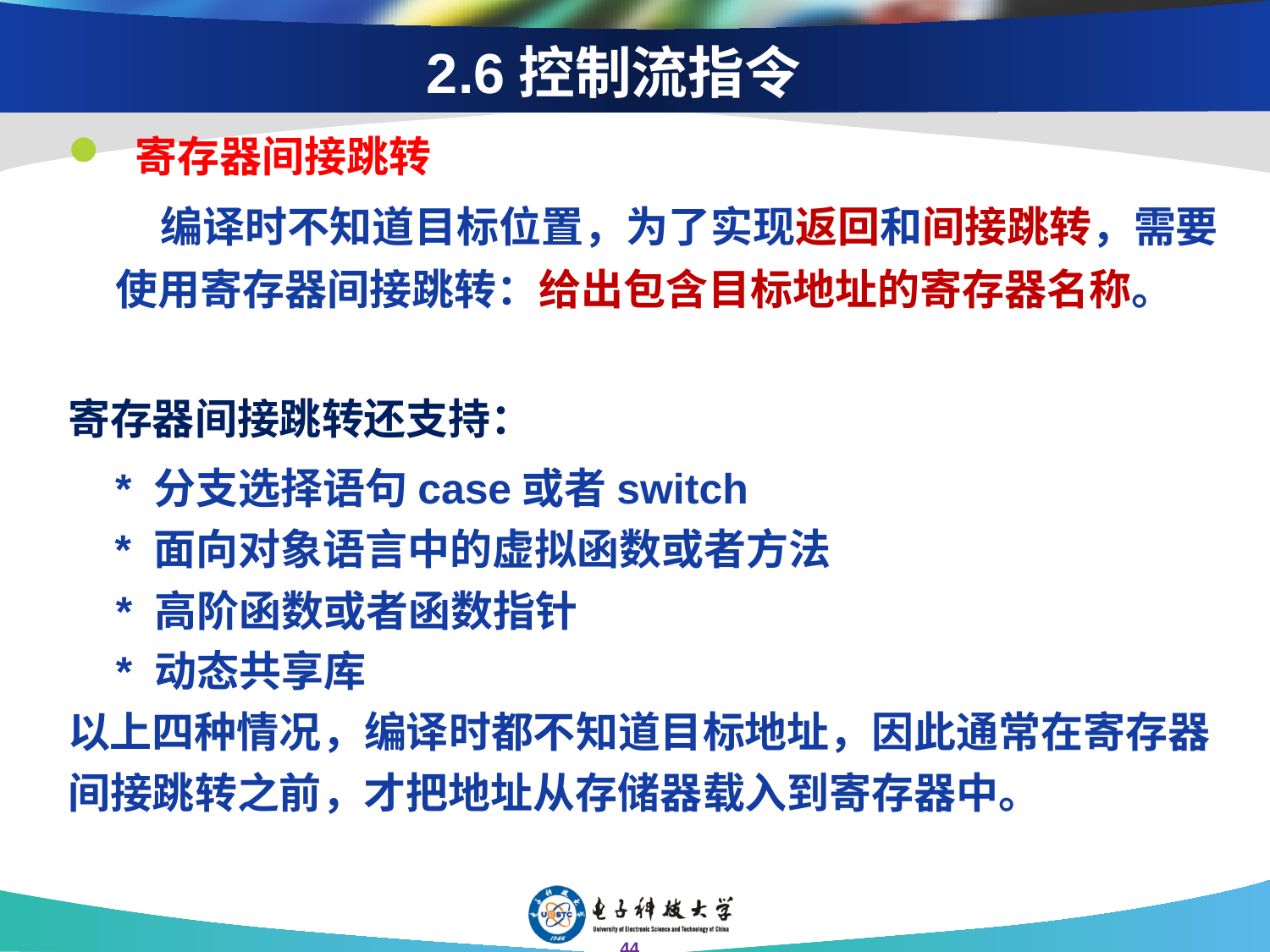

# 2.6控制流指令
 寄存器间接跳转
    编译时不知道目标位置，为了实现返回和间接跳转，需要使用寄存器间接跳转：给出包含目标地址的寄存器名称。
寄存器间接跳转还支持：
    * 分支选择语句case或者switch
    * 面向对象语言中的虚拟函数或者方法
    * 高阶函数或者函数指针
    * 动态共享库
以上四种情况，编译时都不知道目标地址，因此通常在寄存器间接跳转之前，才把地址从存储器载入到寄存器中。
44